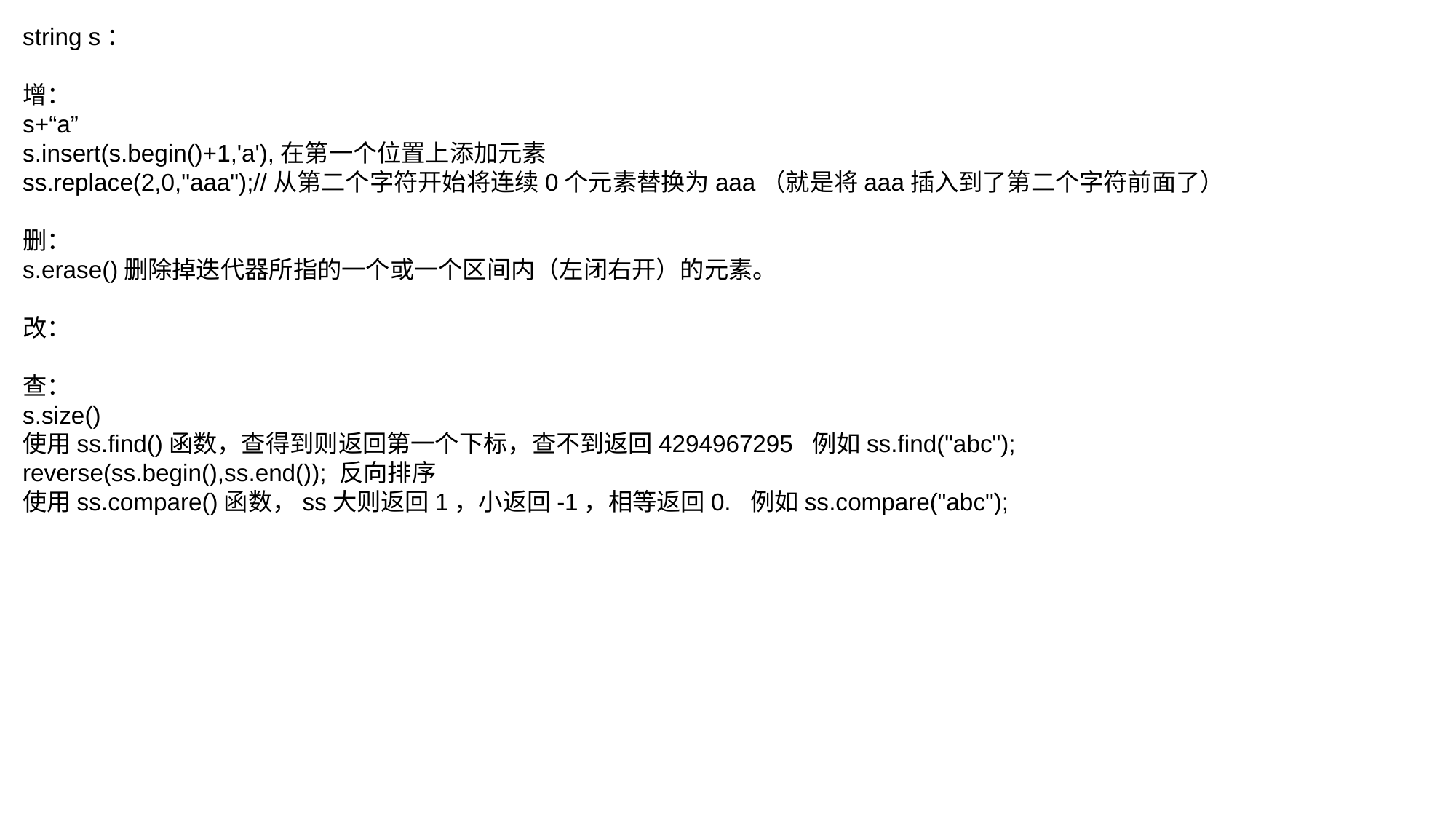

string s：

增：
s+“a”
s.insert(s.begin()+1,'a'),在第一个位置上添加元素
ss.replace(2,0,"aaa");//从第二个字符开始将连续0个元素替换为aaa（就是将aaa插入到了第二个字符前面了）

删：
s.erase()删除掉迭代器所指的一个或一个区间内（左闭右开）的元素。

改：

查：
s.size()
使用ss.find()函数，查得到则返回第一个下标，查不到返回4294967295  例如ss.find("abc");
reverse(ss.begin(),ss.end()); 反向排序
使用ss.compare()函数，ss大则返回1，小返回-1，相等返回0.  例如ss.compare("abc");